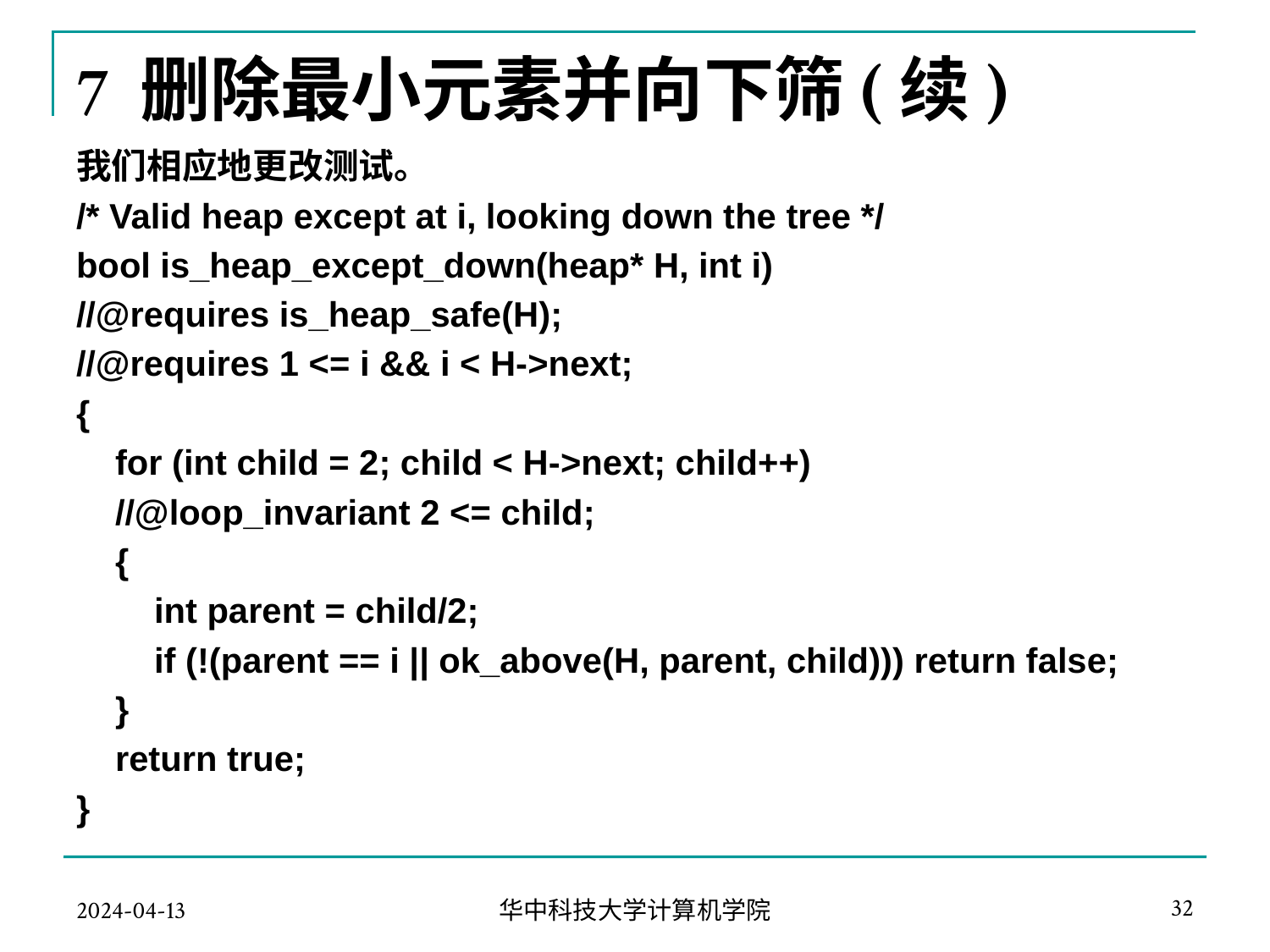

# 7 删除最小元素并向下筛(续)
我们相应地更改测试。
/* Valid heap except at i, looking down the tree */
bool is_heap_except_down(heap* H, int i)
//@requires is_heap_safe(H);
//@requires 1 <= i && i < H->next;
{
    for (int child = 2; child < H->next; child++)
    //@loop_invariant 2 <= child;
    {
        int parent = child/2;
        if (!(parent == i || ok_above(H, parent, child))) return false;
    }
    return true;
}
2024-04-13
32
华中科技大学计算机学院